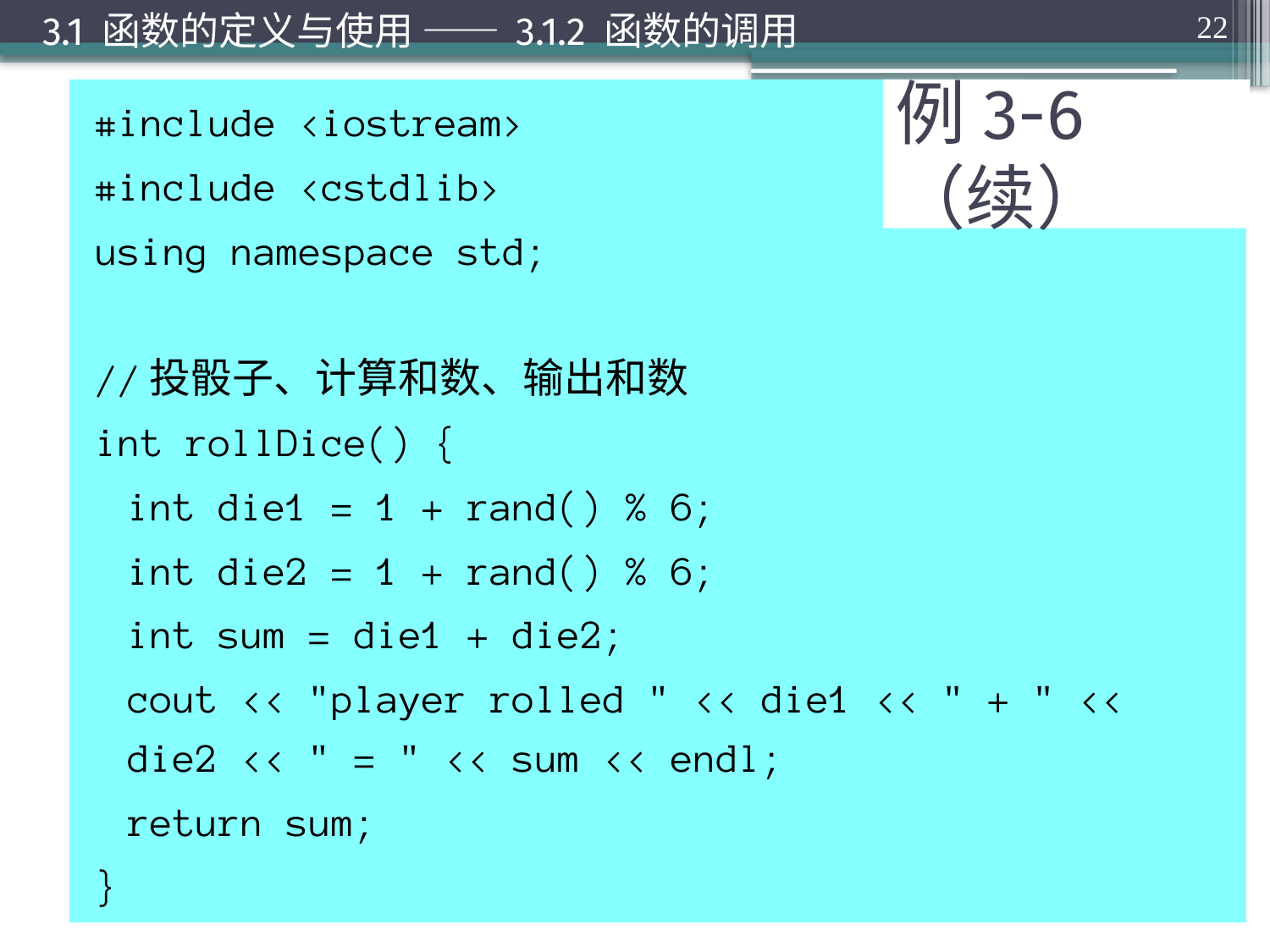

3.1 函数的定义与使用 —— 3.1.2 函数的调用
22
#include <iostream>
#include <cstdlib>
using namespace std;

//投骰子、计算和数、输出和数
int rollDice() {
	int die1 = 1 + rand() % 6;
	int die2 = 1 + rand() % 6;
	int sum = die1 + die2;
	cout << "player rolled " << die1 << " + " << die2 << " = " << sum << endl;
	return sum;
}
# 例3-6（续）